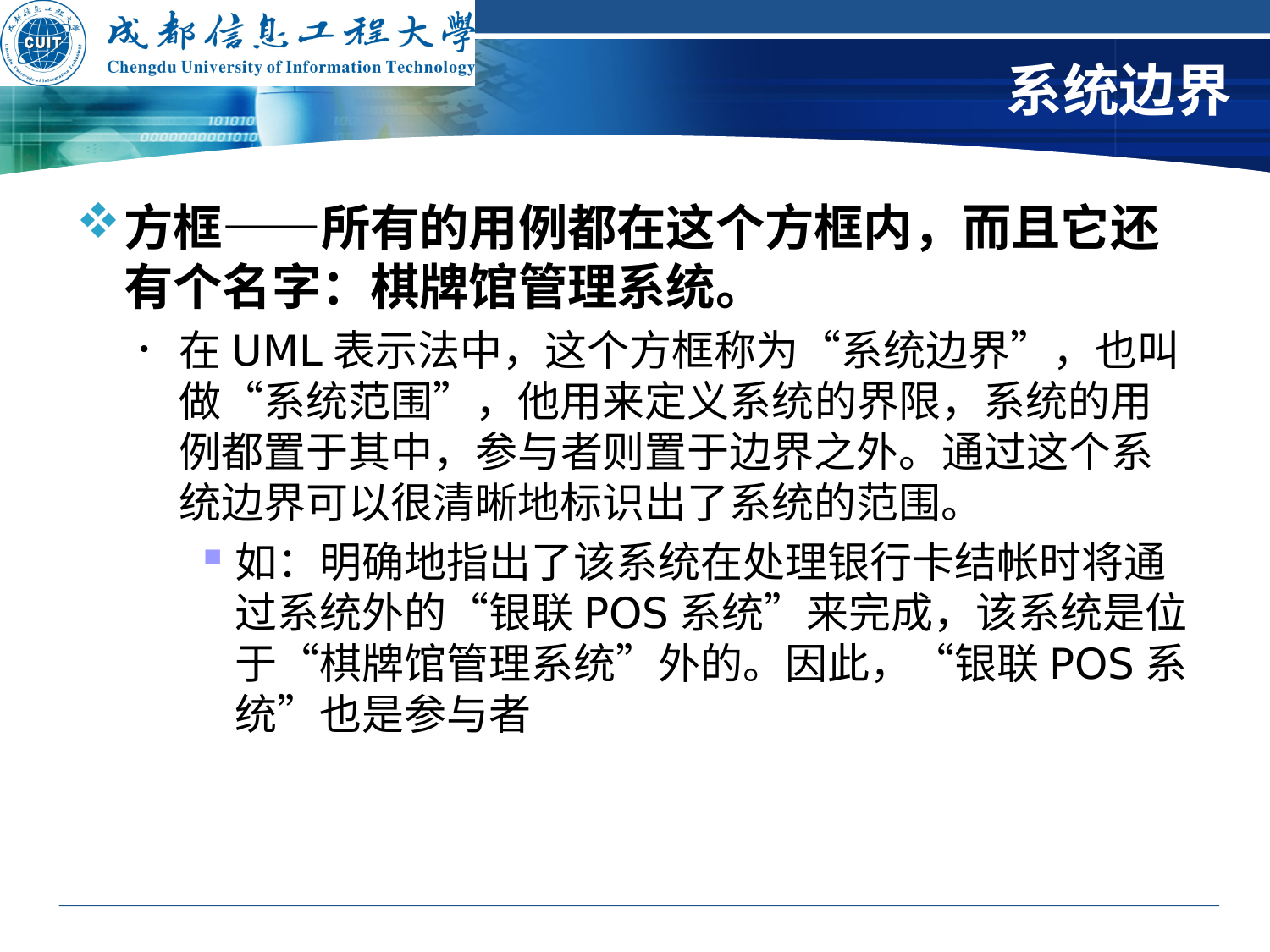

# 系统边界
方框——所有的用例都在这个方框内，而且它还有个名字：棋牌馆管理系统。
在UML表示法中，这个方框称为“系统边界”，也叫做“系统范围”，他用来定义系统的界限，系统的用例都置于其中，参与者则置于边界之外。通过这个系统边界可以很清晰地标识出了系统的范围。
如：明确地指出了该系统在处理银行卡结帐时将通过系统外的“银联POS系统”来完成，该系统是位于“棋牌馆管理系统”外的。因此，“银联POS系统”也是参与者